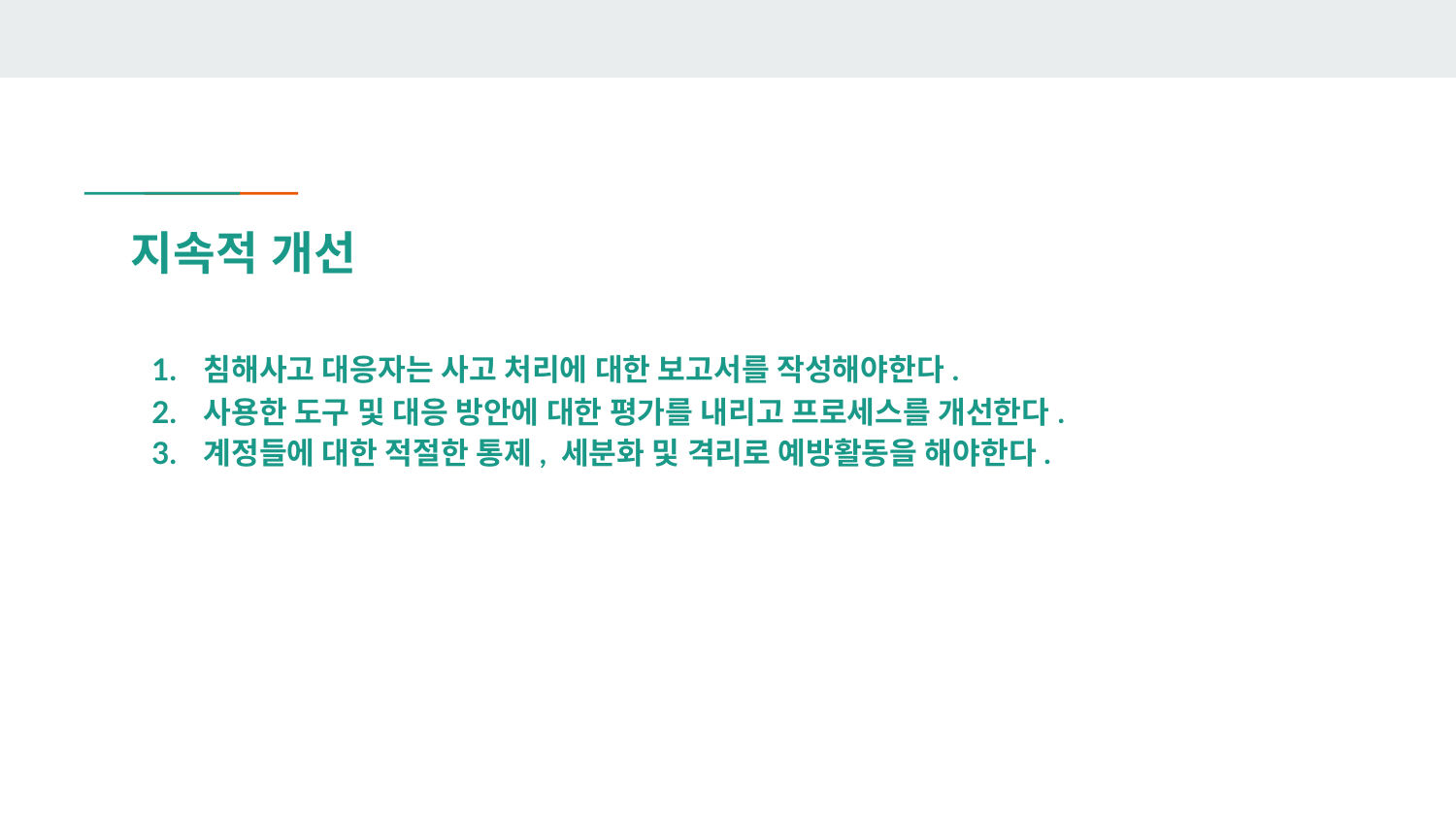

# 지속적 개선
침해사고 대응자는 사고 처리에 대한 보고서를 작성해야한다.
사용한 도구 및 대응 방안에 대한 평가를 내리고 프로세스를 개선한다.
계정들에 대한 적절한 통제, 세분화 및 격리로 예방활동을 해야한다.